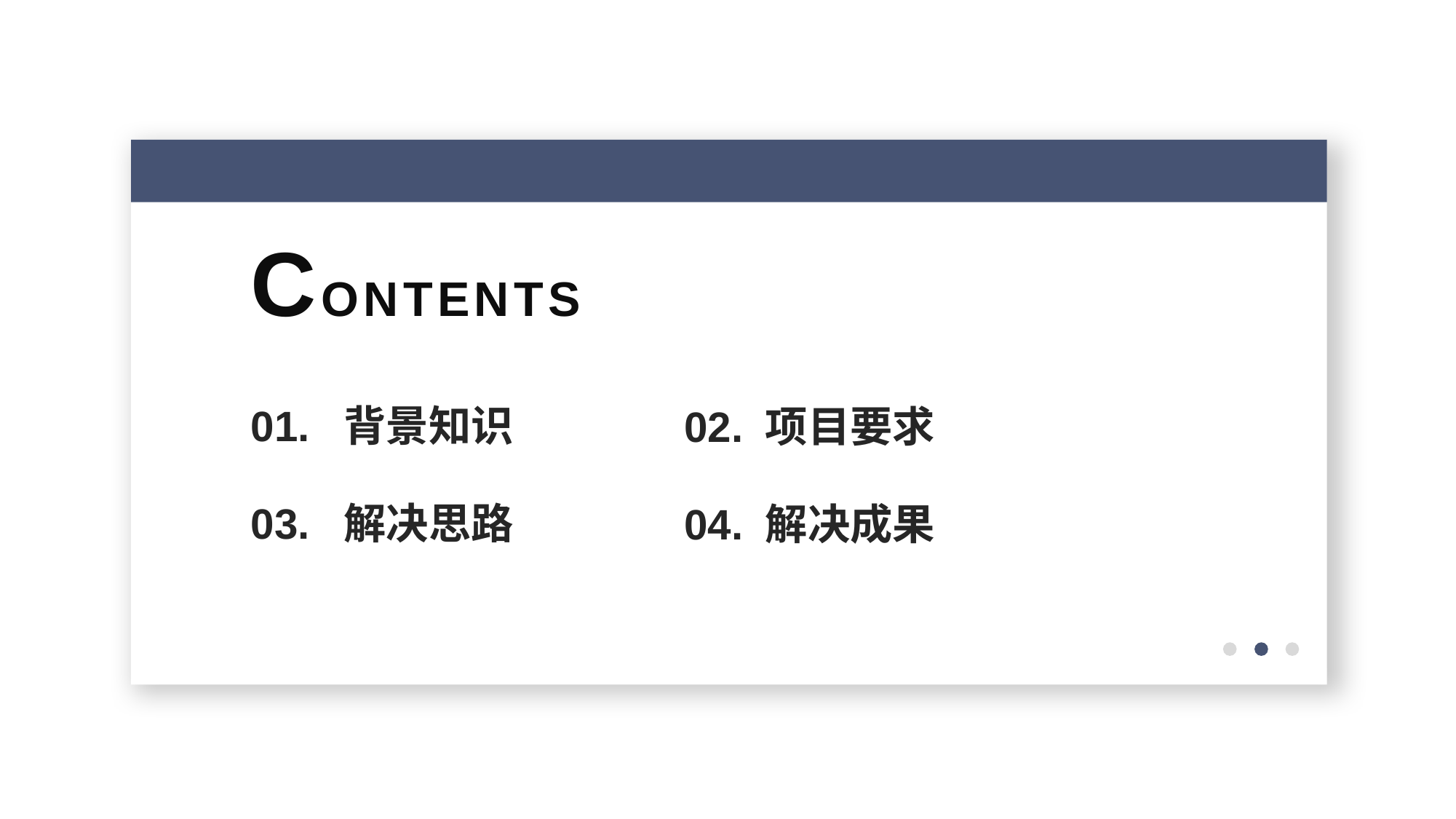

CONTENTS
01.  背景知识
02. 项目要求
03.  解决思路
04. 解决成果